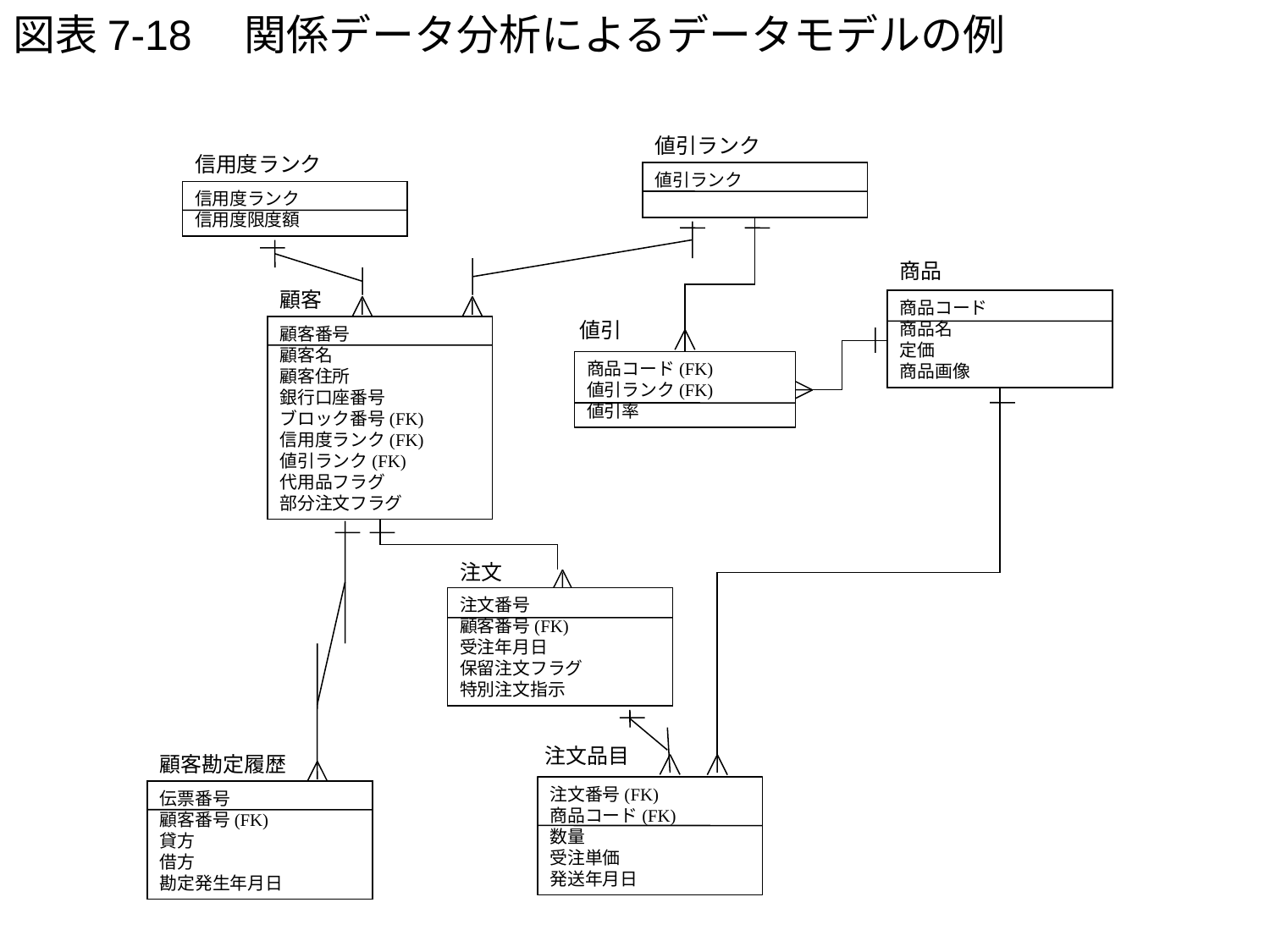

# 図表7-18　関係データ分析によるデータモデルの例
値引ランク
値引ランク

信用度ランク
信用度ランク
信用度限度額

商品
商品コード
商品名
定価
商品画像

顧客
顧客番号
顧客名
顧客住所
銀行口座番号
ブロック番号(FK)
信用度ランク(FK)
値引ランク(FK)
代用品フラグ
部分注文フラグ

値引

商品コード(FK)
値引ランク(FK)
値引率

注文

注文番号
顧客番号(FK)
受注年月日
保留注文フラグ
特別注文指示

注文品目
顧客勘定履歴
伝票番号
顧客番号(FK)
貸方
借方
勘定発生年月日

注文番号(FK)
商品コード(FK)
数量
受注単価
発送年月日